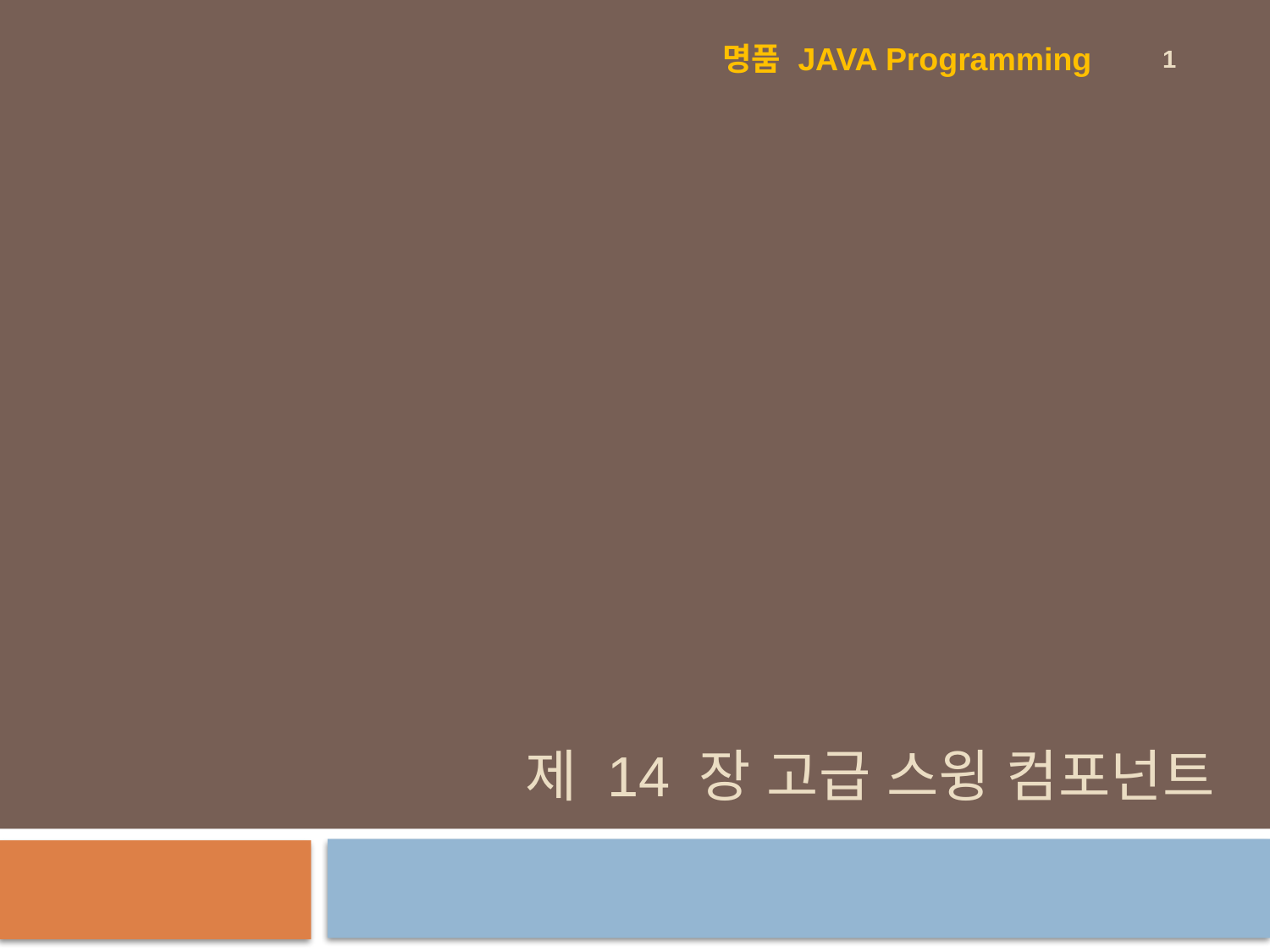

1
명품 JAVA Programming
# 제 14 장 고급 스윙 컴포넌트